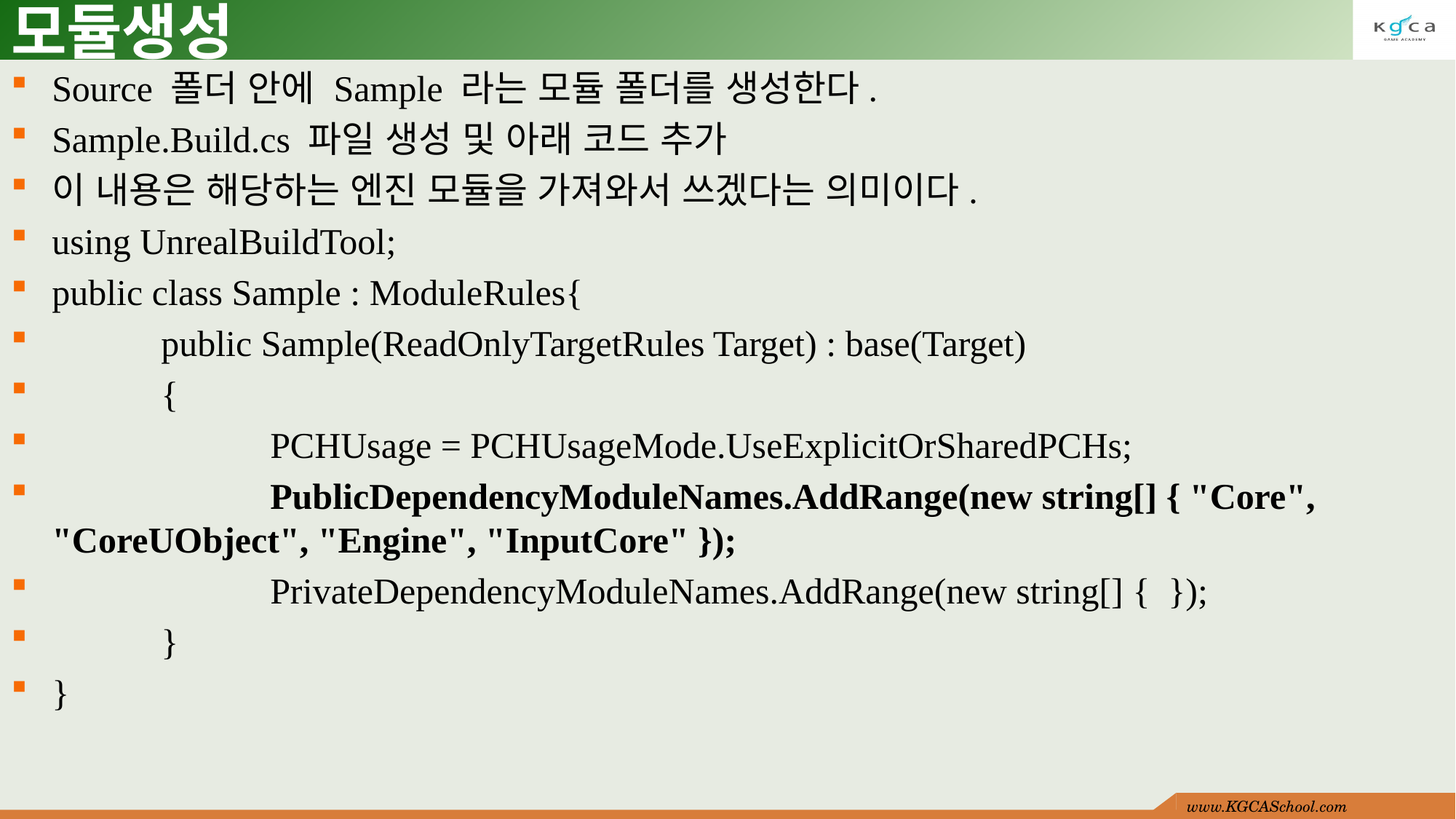

# 모듈생성
Source 폴더 안에 Sample 라는 모듈 폴더를 생성한다.
Sample.Build.cs 파일 생성 및 아래 코드 추가
이 내용은 해당하는 엔진 모듈을 가져와서 쓰겠다는 의미이다.
using UnrealBuildTool;
public class Sample : ModuleRules{
	public Sample(ReadOnlyTargetRules Target) : base(Target)
	{
		PCHUsage = PCHUsageMode.UseExplicitOrSharedPCHs;
		PublicDependencyModuleNames.AddRange(new string[] { "Core", "CoreUObject", "Engine", "InputCore" });
		PrivateDependencyModuleNames.AddRange(new string[] {  });
	}
}